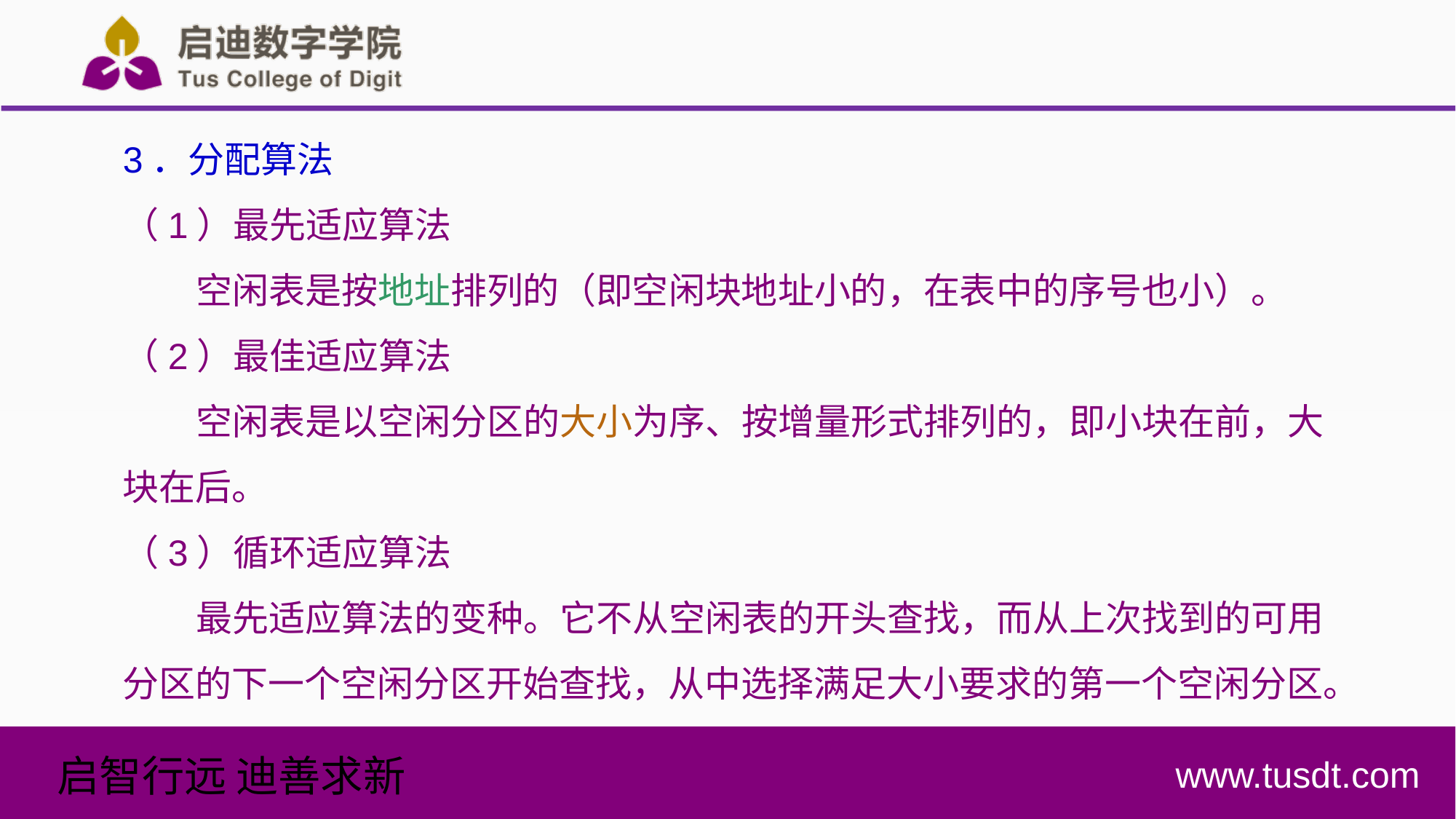

3．分配算法
（1）最先适应算法
空闲表是按地址排列的（即空闲块地址小的，在表中的序号也小）。
（2）最佳适应算法
空闲表是以空闲分区的大小为序、按增量形式排列的，即小块在前，大块在后。
（3）循环适应算法
最先适应算法的变种。它不从空闲表的开头查找，而从上次找到的可用分区的下一个空闲分区开始查找，从中选择满足大小要求的第一个空闲分区。